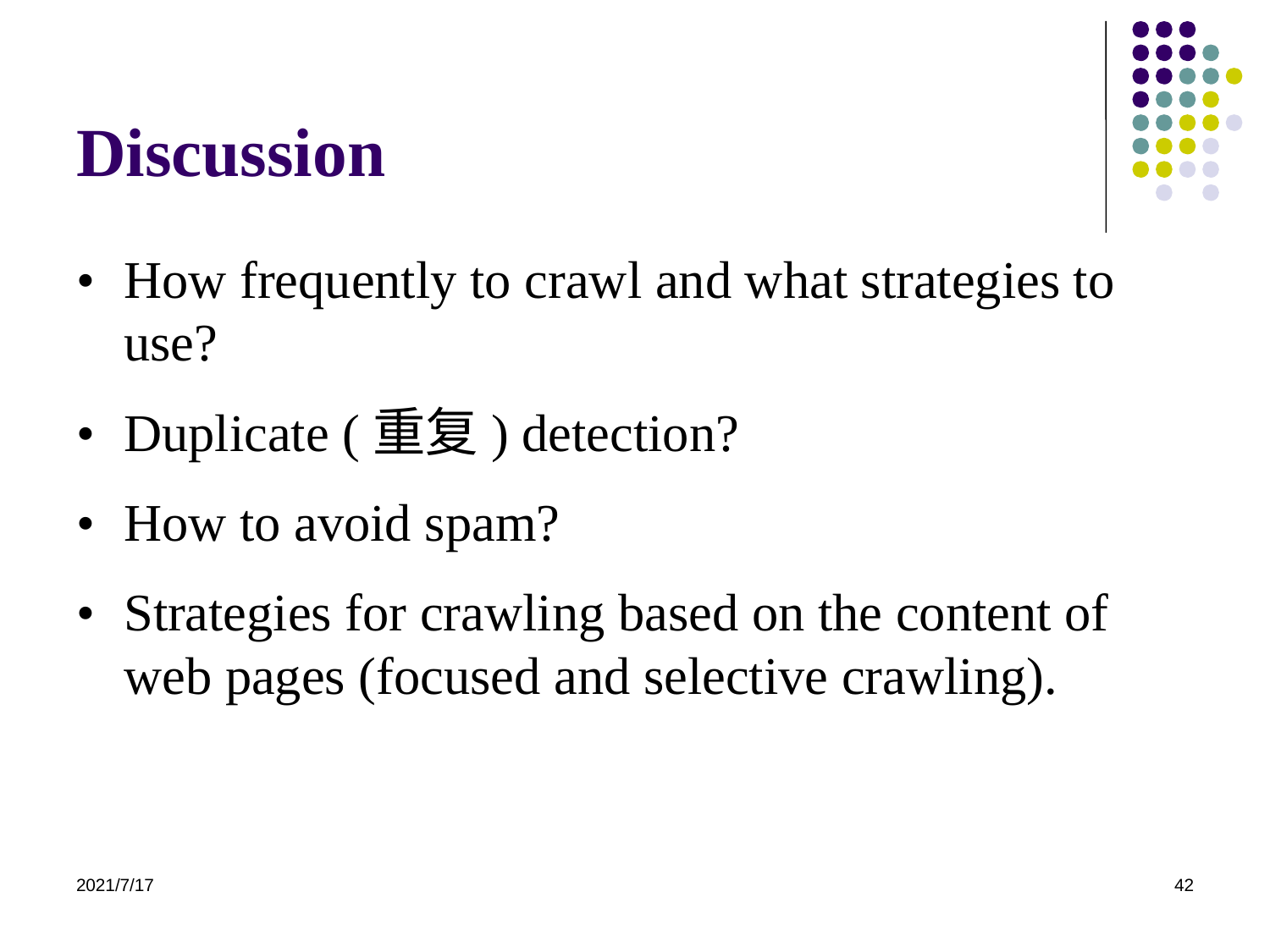

# Discussion
•	How frequently to crawl and what strategies to use?
•	Duplicate (重复) detection?
•	How to avoid spam?
•	Strategies for crawling based on the content of web pages (focused and selective crawling).

2021/7/17
42